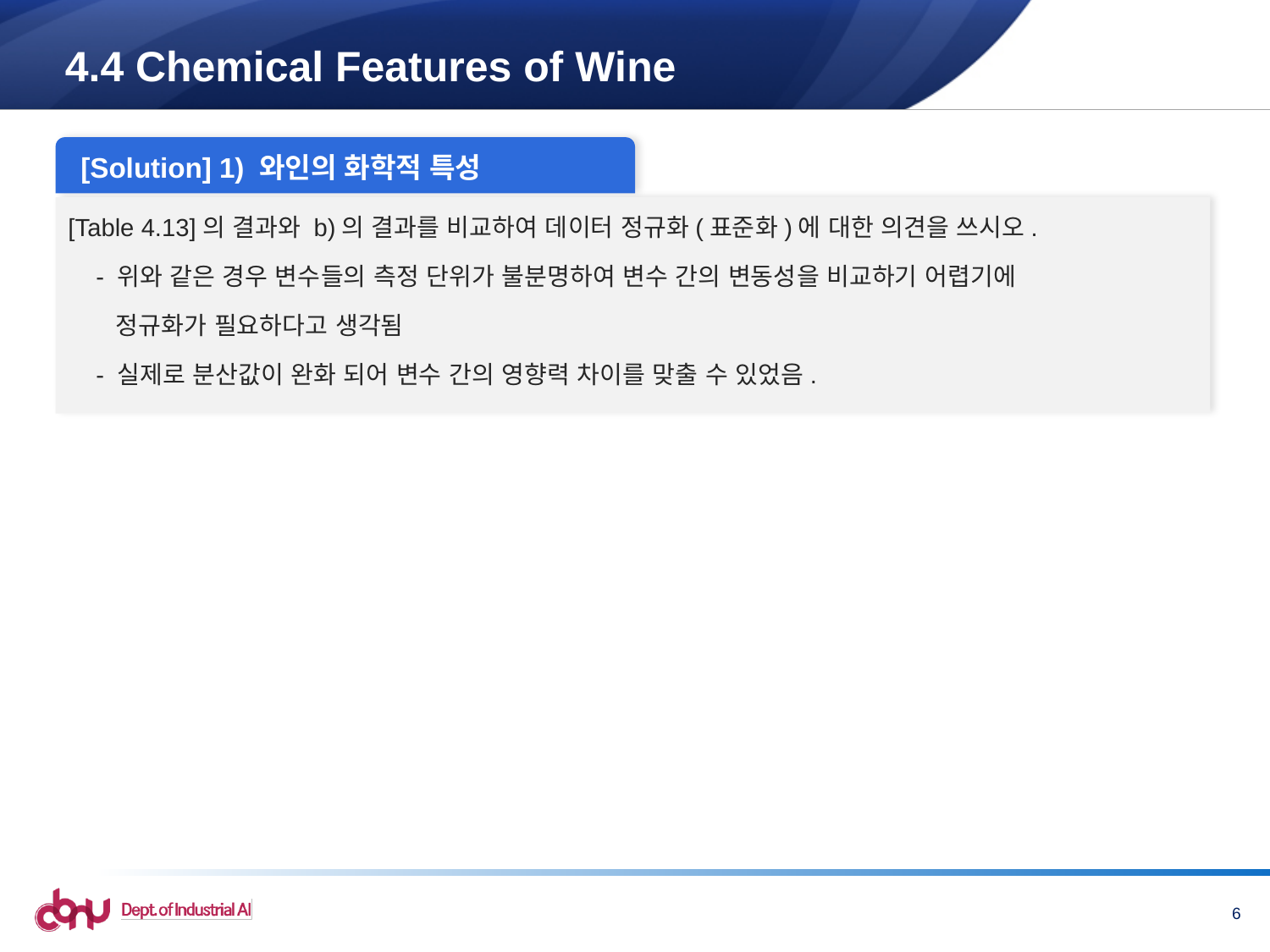

# 4.4 Chemical Features of Wine
[Solution] 1) 와인의 화학적 특성
[Table 4.13]의 결과와 b)의 결과를 비교하여 데이터 정규화(표준화)에 대한 의견을 쓰시오.
    - 위와 같은 경우 변수들의 측정 단위가 불분명하여 변수 간의 변동성을 비교하기 어렵기에
      정규화가 필요하다고 생각됨
    - 실제로 분산값이 완화 되어 변수 간의 영향력 차이를 맞출 수 있었음.